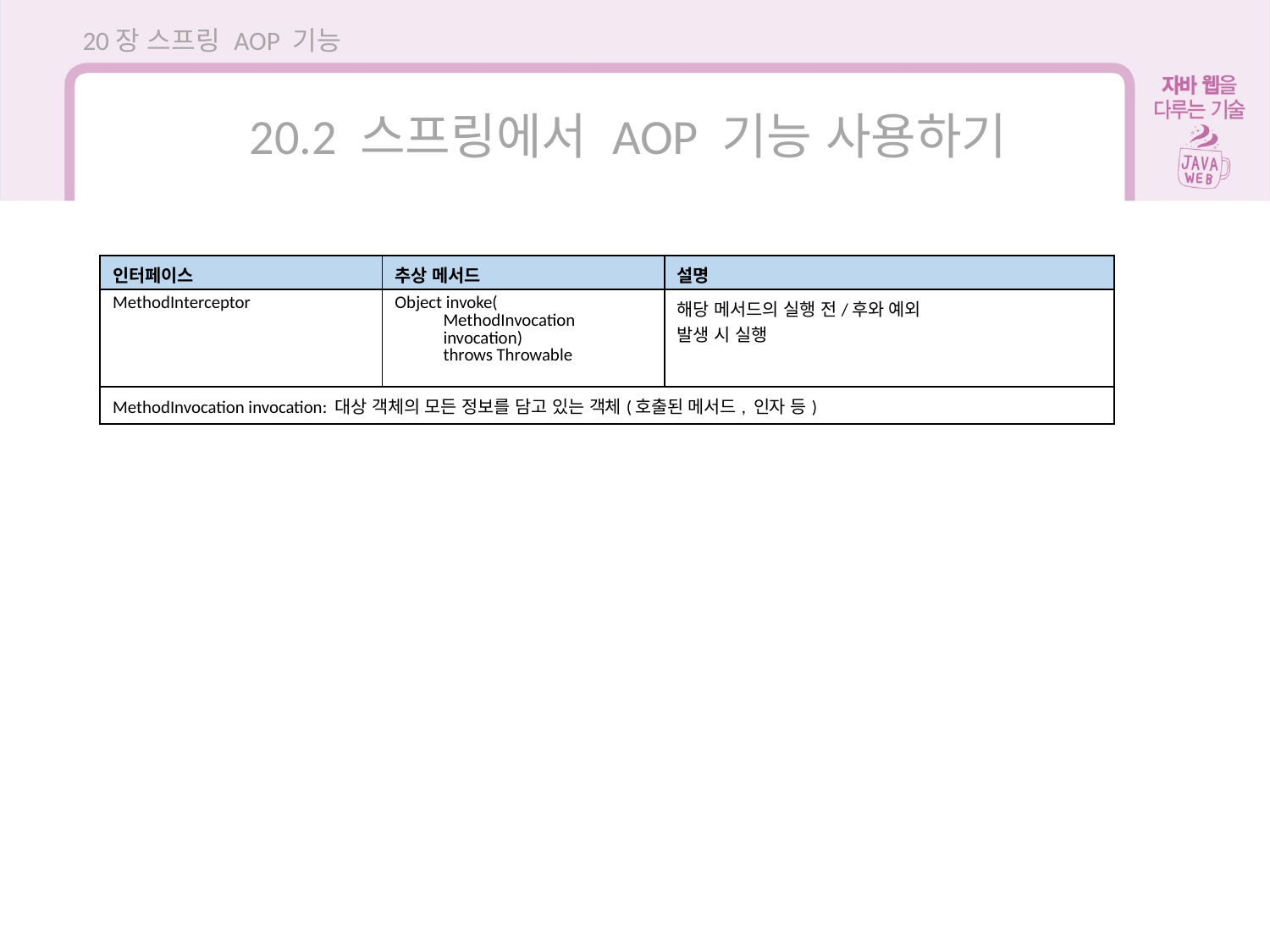

20장 스프링 AOP 기능
20.2 스프링에서 AOP 기능 사용하기
| 인터페이스 | 추상 메서드 | 설명 |
| --- | --- | --- |
| MethodInterceptor | Object invoke( MethodInvocation invocation) throws Throwable | 해당 메서드의 실행 전/후와 예외 발생 시 실행 |
| MethodInvocation invocation: 대상 객체의 모든 정보를 담고 있는 객체(호출된 메서드, 인자 등) |  |  |